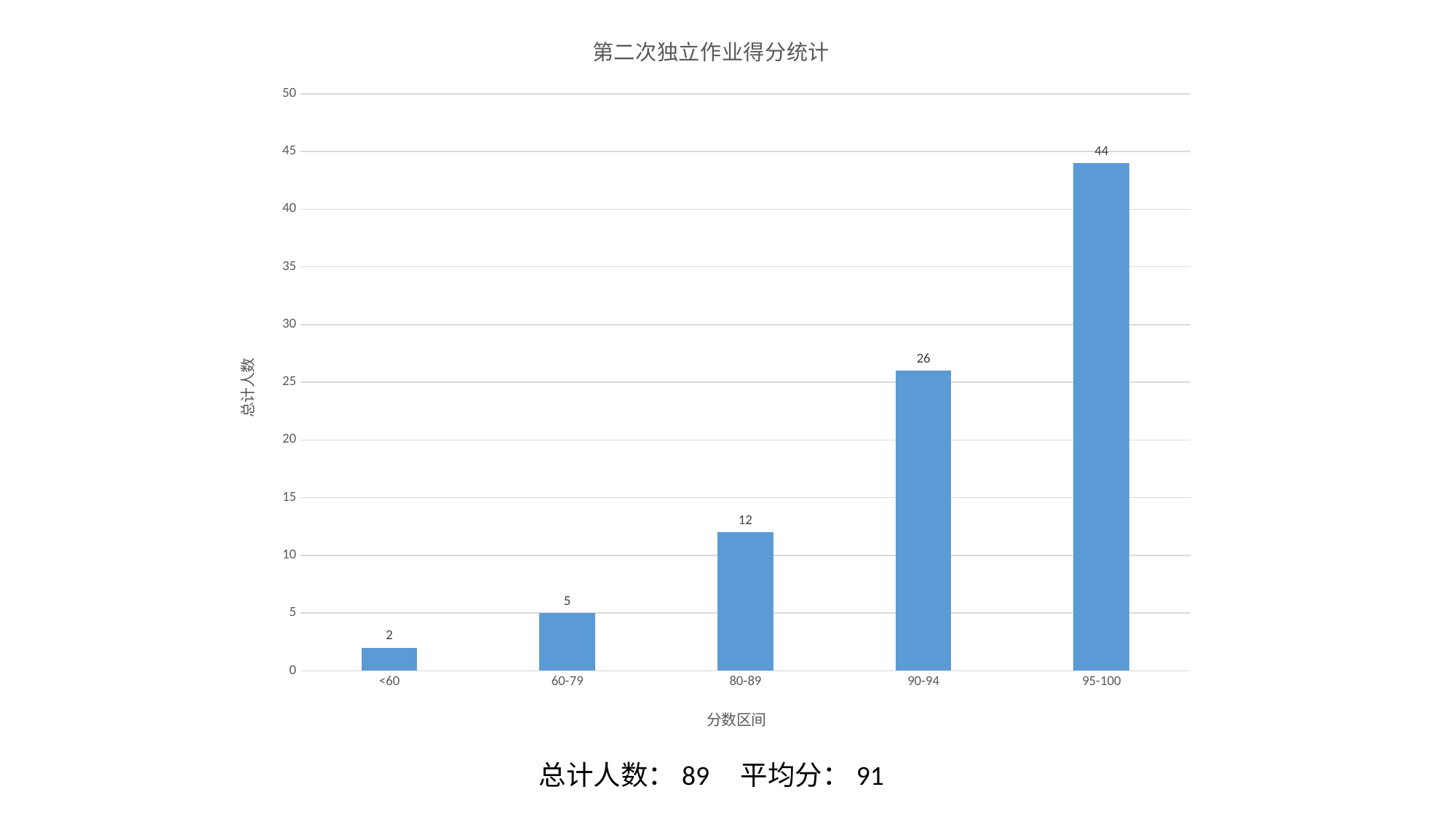

### Chart: 第二次独立作业得分统计

| Category |  |
|---|---|
| <60 | 2.0 |
| 60-79 | 5.0 |
| 80-89 | 12.0 |
| 90-94 | 26.0 |
| 95-100 | 44.0 |
总计人数：89    平均分：91